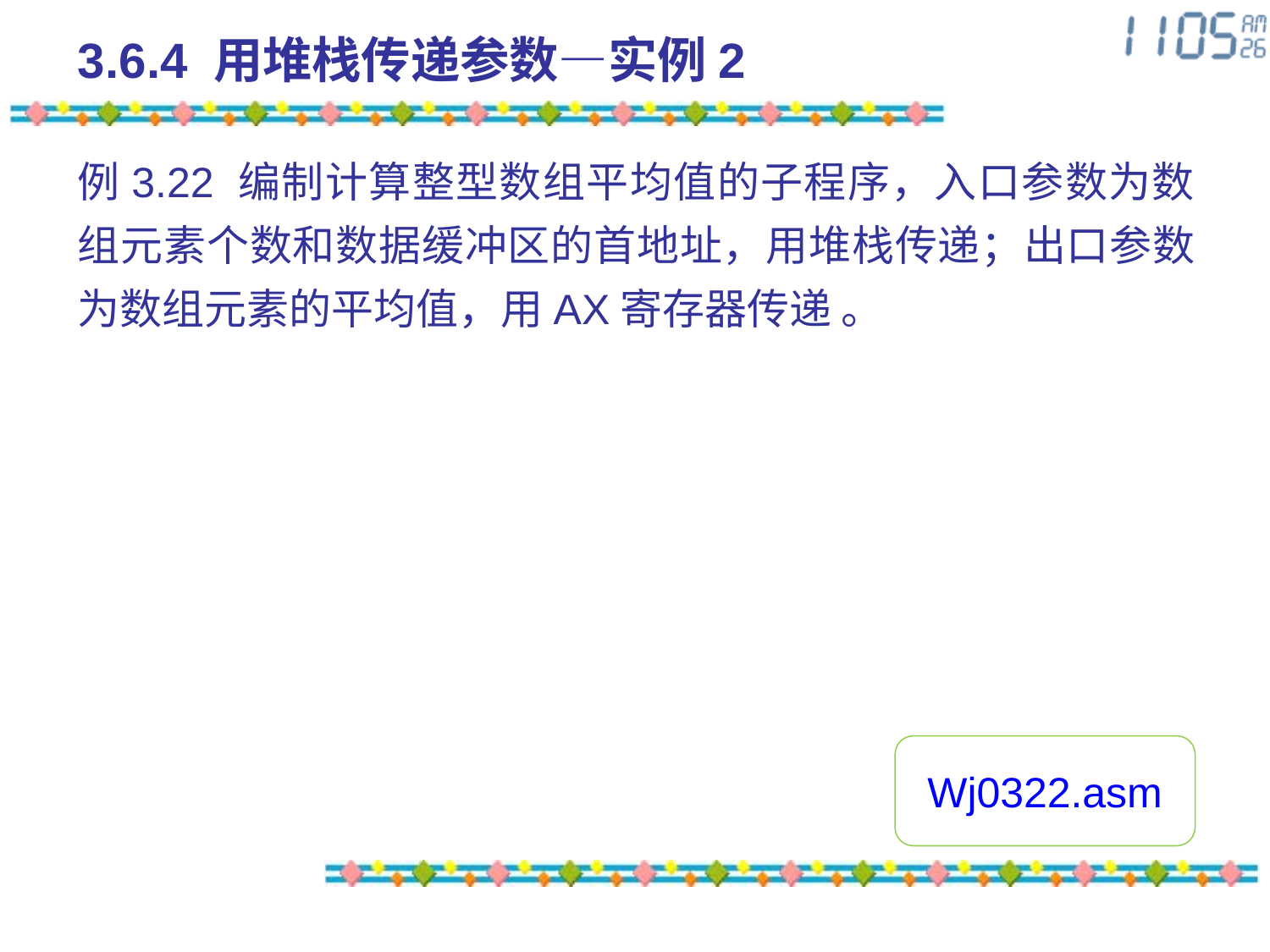

# 3.6.4 用堆栈传递参数—实例2
例3.22 编制计算整型数组平均值的子程序，入口参数为数组元素个数和数据缓冲区的首地址，用堆栈传递；出口参数为数组元素的平均值，用AX寄存器传递 。
Wj0322.asm